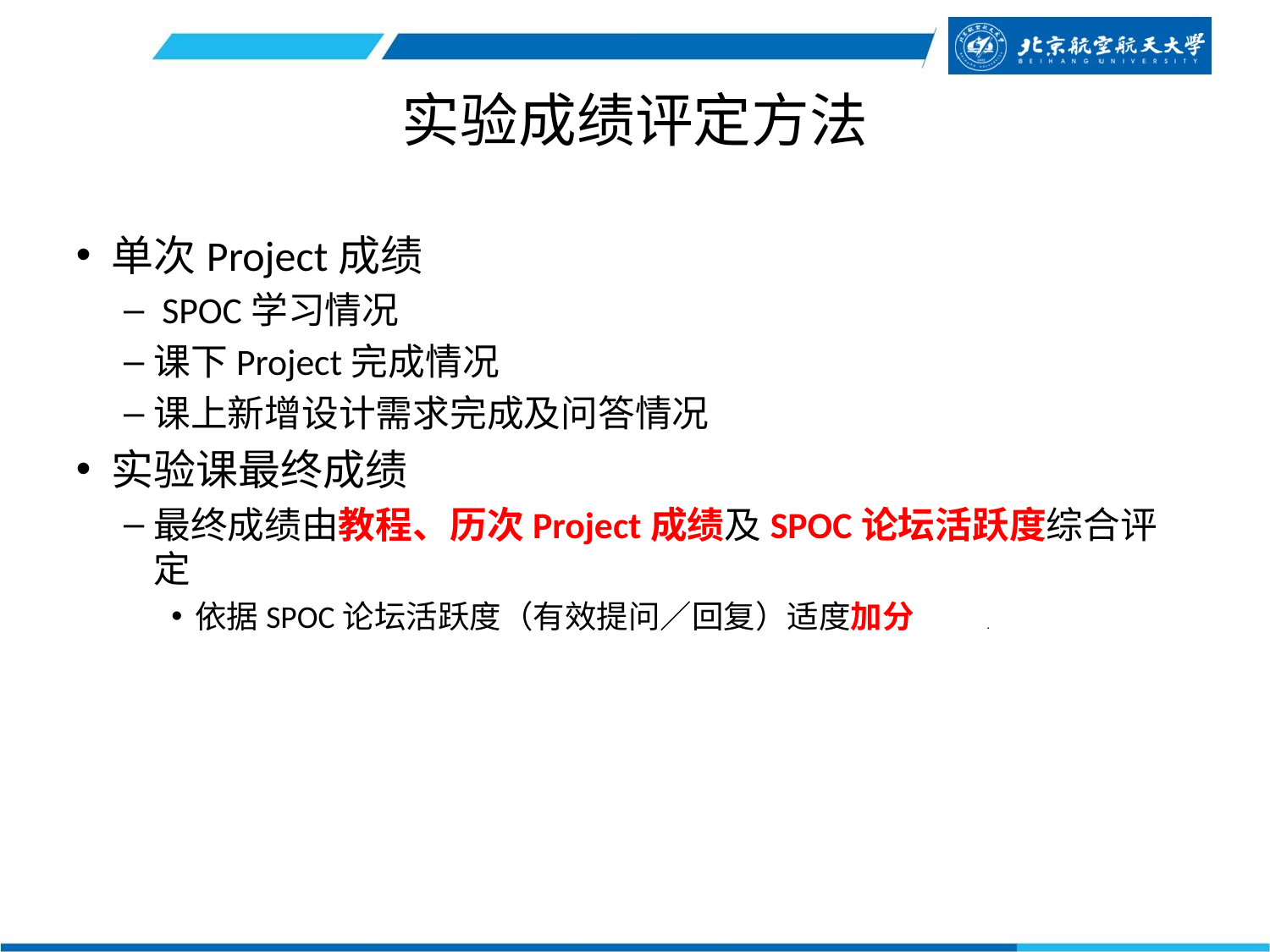

# 实验成绩评定方法
单次Project成绩
 SPOC学习情况
课下Project完成情况
课上新增设计需求完成及问答情况
实验课最终成绩
最终成绩由教程、历次Project成绩及SPOC论坛活跃度综合评定
依据SPOC论坛活跃度（有效提问／回复）适度加分